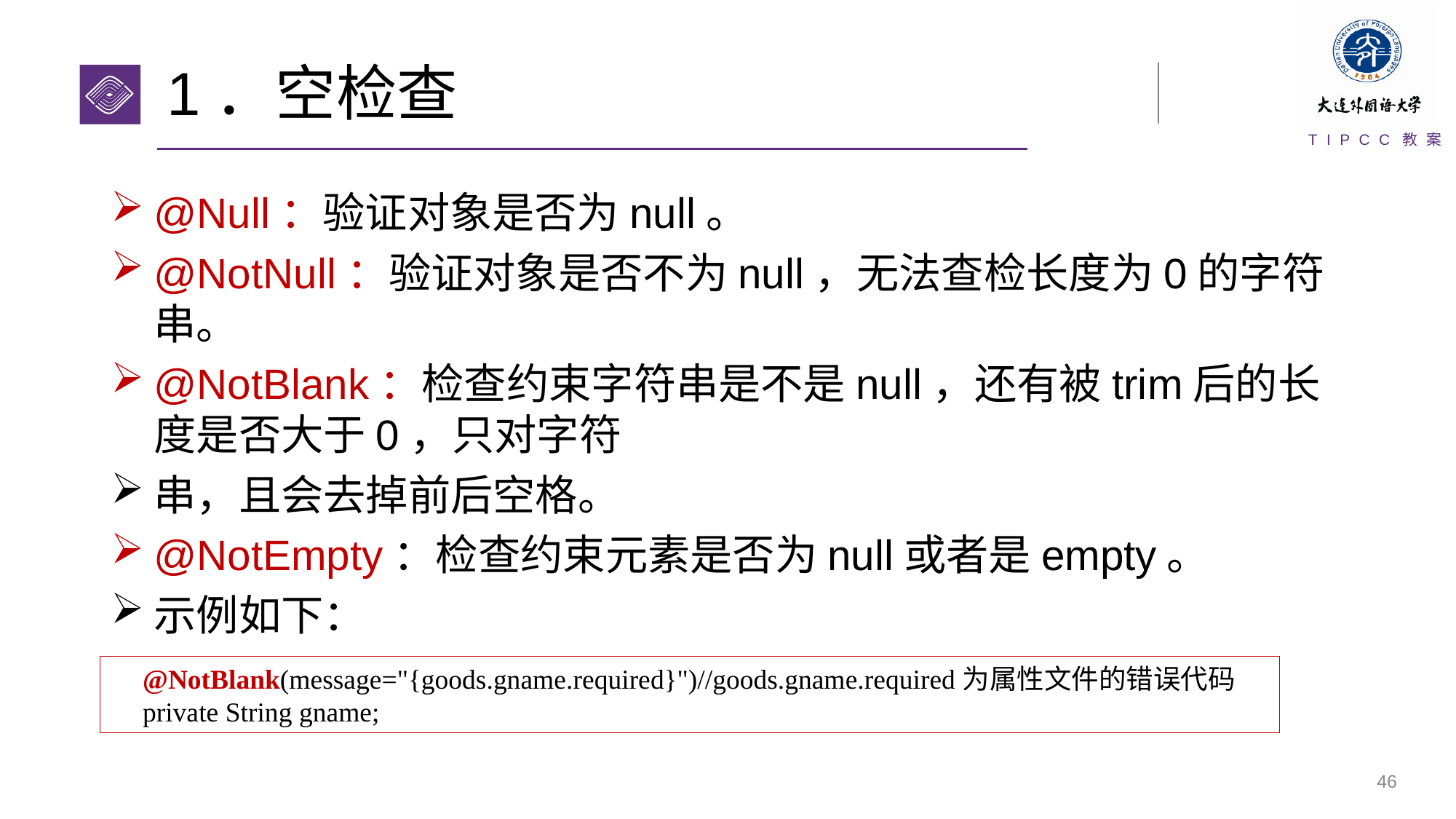

# 1．空检查
@Null：验证对象是否为null。
@NotNull：验证对象是否不为null，无法查检长度为0的字符串。
@NotBlank：检查约束字符串是不是null，还有被trim后的长度是否大于0，只对字符
串，且会去掉前后空格。
@NotEmpty：检查约束元素是否为null或者是empty。
示例如下：

@NotBlank(message="{goods.gname.required}")//goods.gname.required为属性文件的错误代码
private String gname;
46